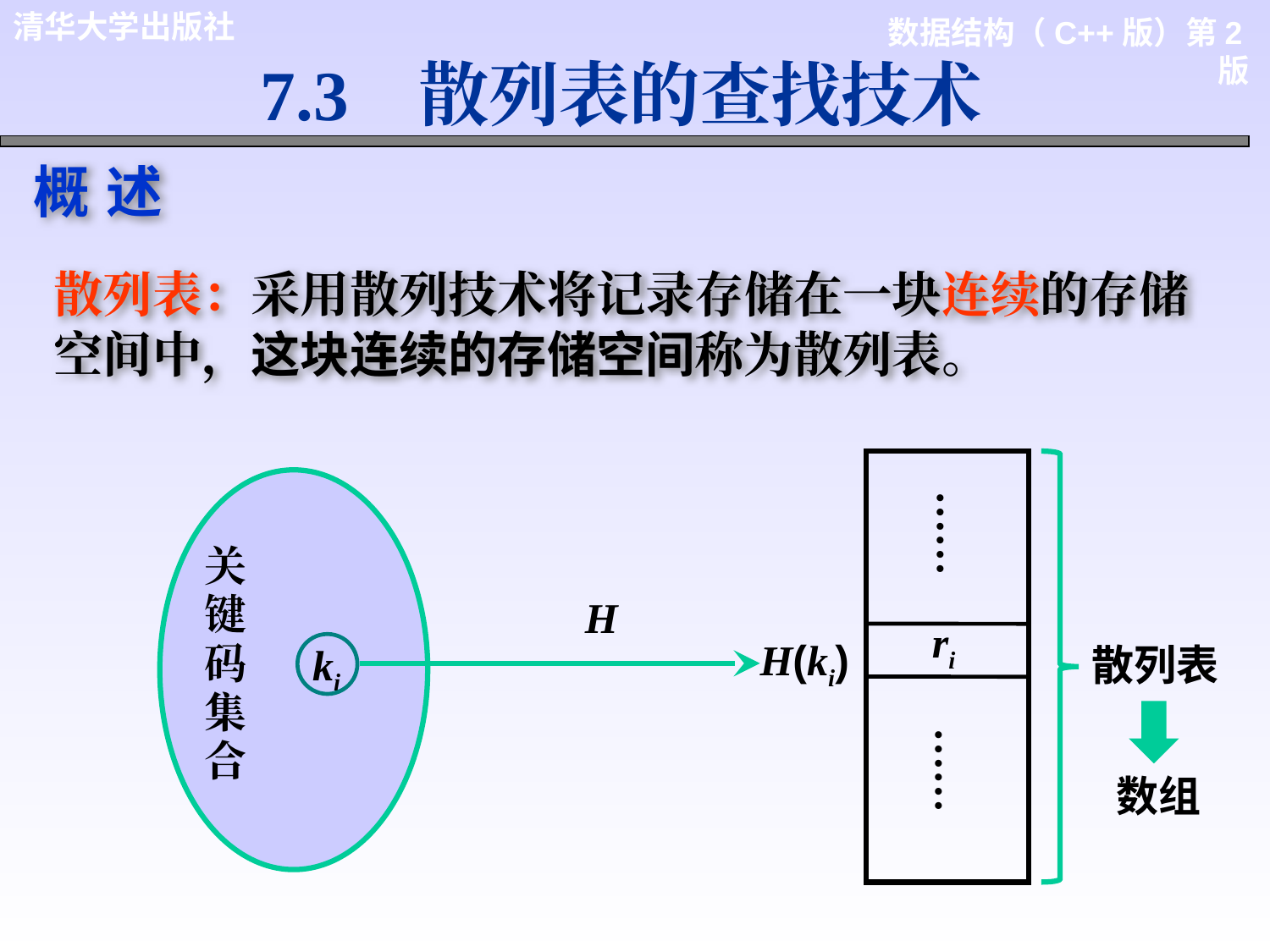

7.3   散列表的查找技术
概 述
散列表：采用散列技术将记录存储在一块连续的存储空间中，这块连续的存储空间称为散列表。

     ri

散列表

……
关键码集合
H
H(ki)

ki

数组
……